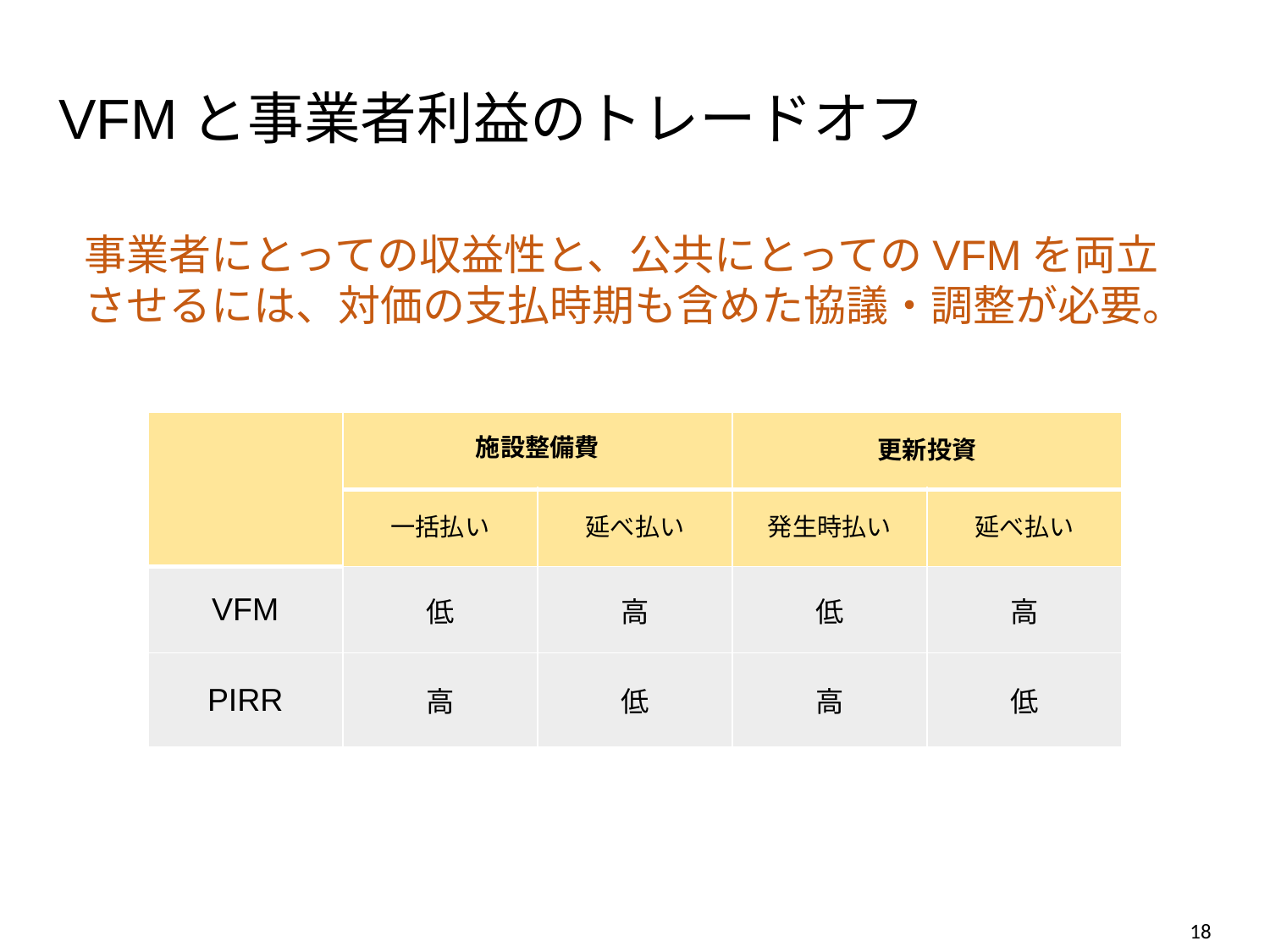

# VFMと事業者利益のトレードオフ
事業者にとっての収益性と、公共にとってのVFMを両立させるには、対価の支払時期も含めた協議・調整が必要。
|  | 施設整備費 |  | 更新投資 |  |
| --- | --- | --- | --- | --- |
|  | 一括払い | 延べ払い | 発生時払い | 延べ払い |
| VFM | 低 | 高 | 低 | 高 |
| PIRR | 高 | 低 | 高 | 低 |
18